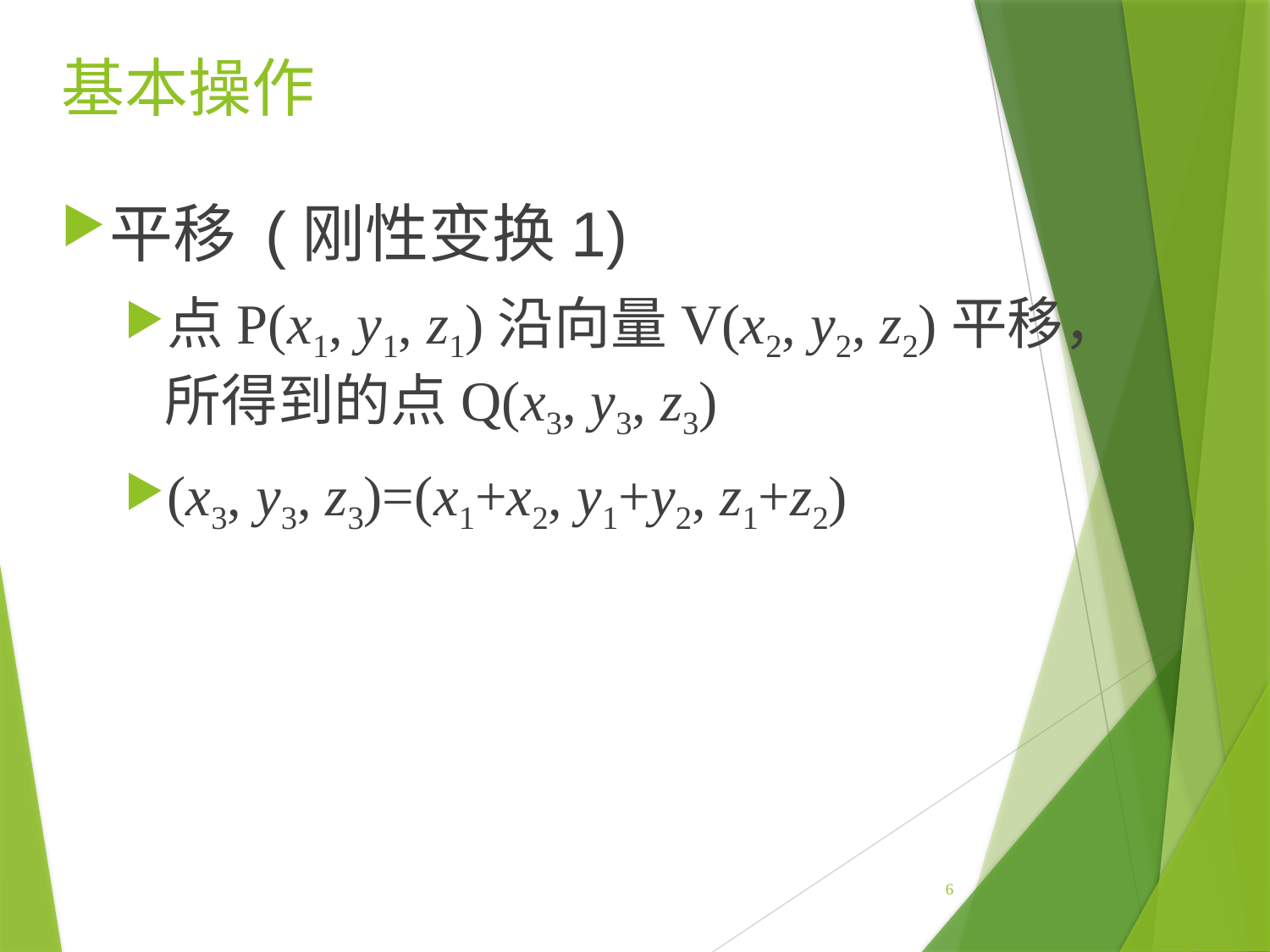

# 基本操作
平移 (刚性变换1)
点P(x1, y1, z1)沿向量V(x2, y2, z2)平移，所得到的点Q(x3, y3, z3)
(x3, y3, z3)=(x1+x2, y1+y2, z1+z2)
6